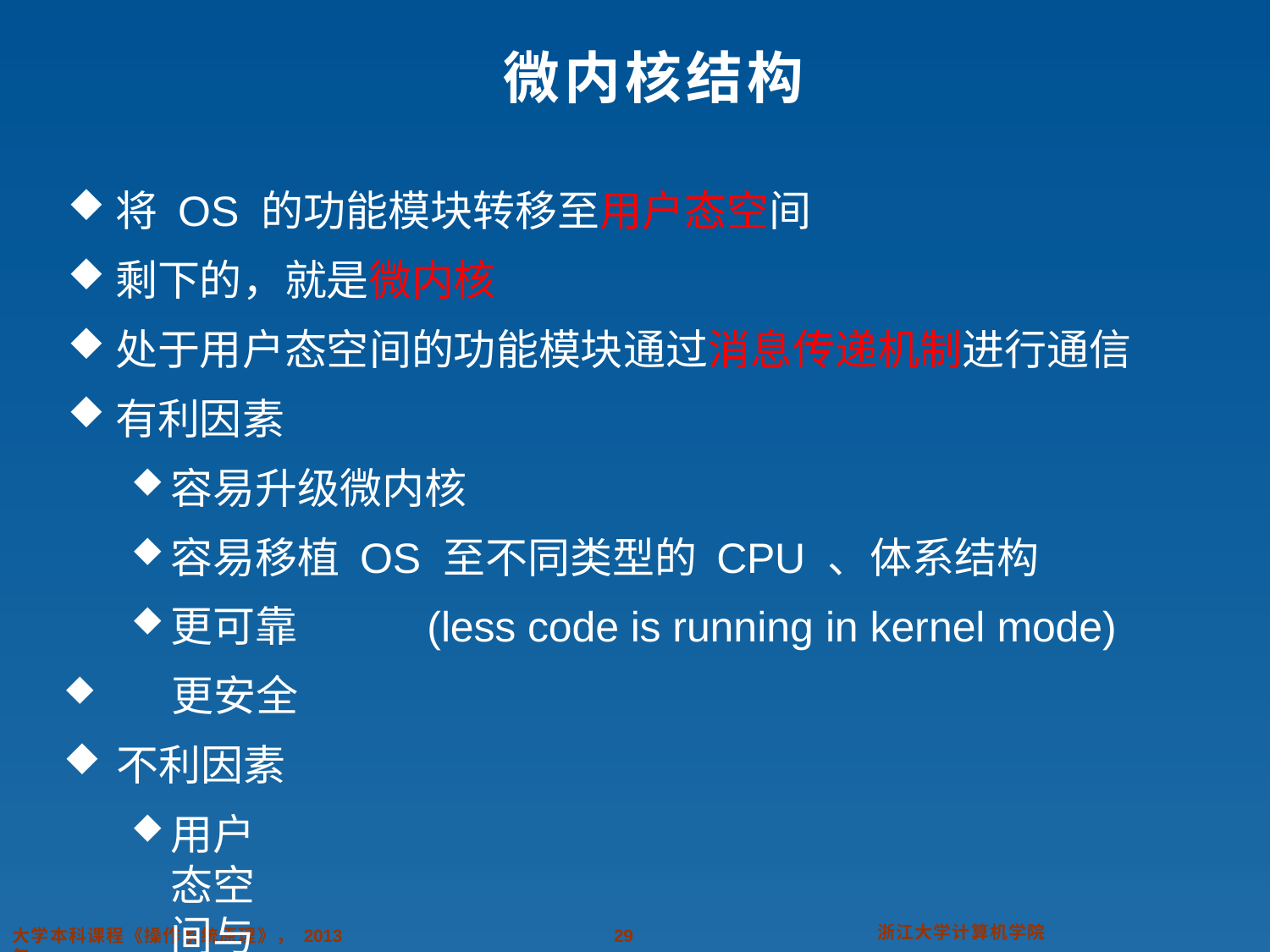

# 微内核结构
将OS 的功能模块转移至用户态空间
剩下的，就是微内核
处于用户态空间的功能模块通过消息传递机制进行通信
有利因素
容易升级微内核
容易移植 OS 至不同类型的 CPU 、体系结构
更可靠	(less code is running in kernel mode)
更安全
不利因素
用户态空间与内核态空间之间的通信频繁，性能开销
大
浙江大学计算机学院
大学本科课程《操作系统原理》， 2013 年
29